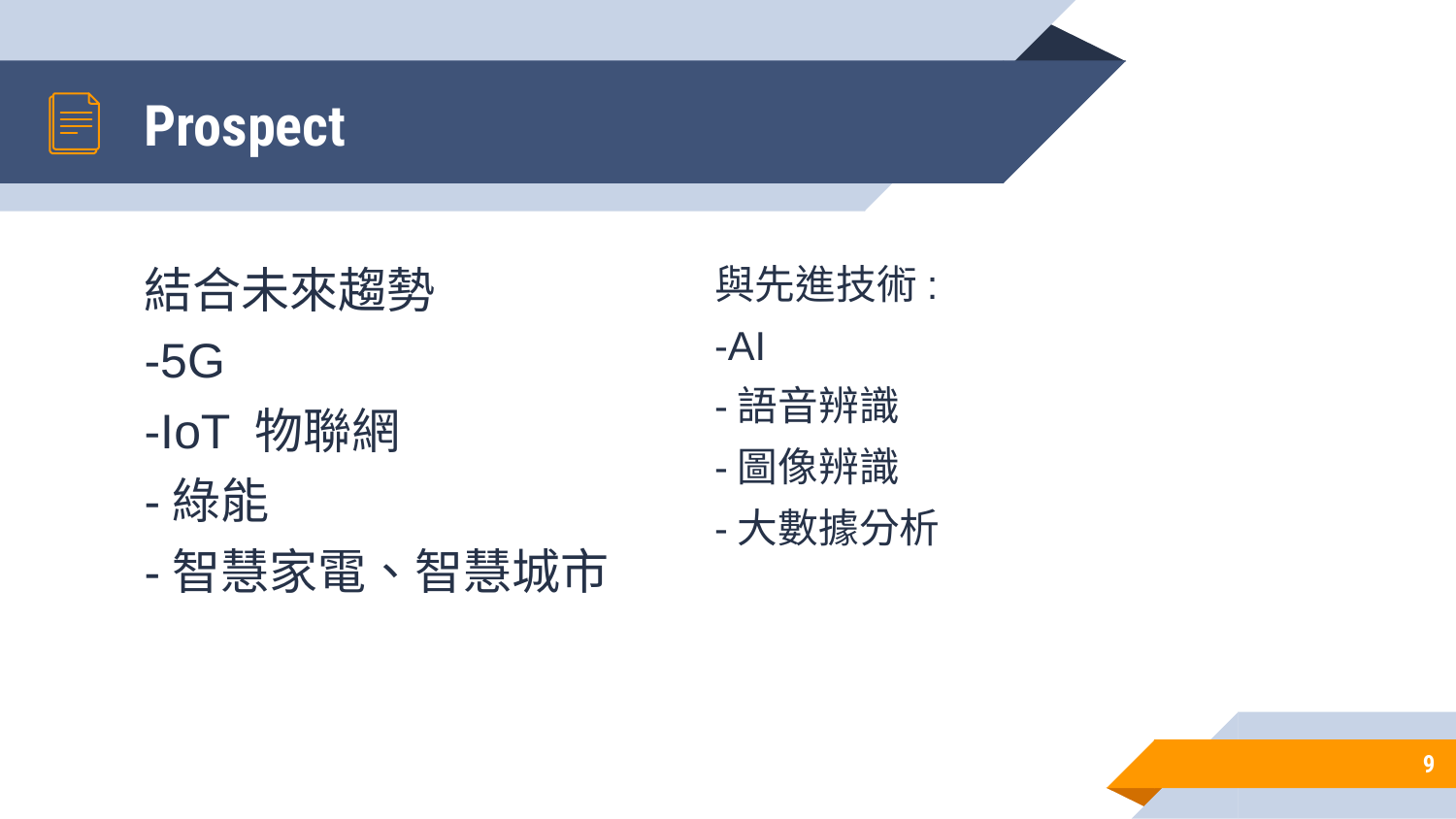

# Prospect

結合未來趨勢
-5G
-IoT 物聯網
-綠能
-智慧家電、智慧城市
與先進技術:
-AI
-語音辨識
-圖像辨識
-大數據分析

9